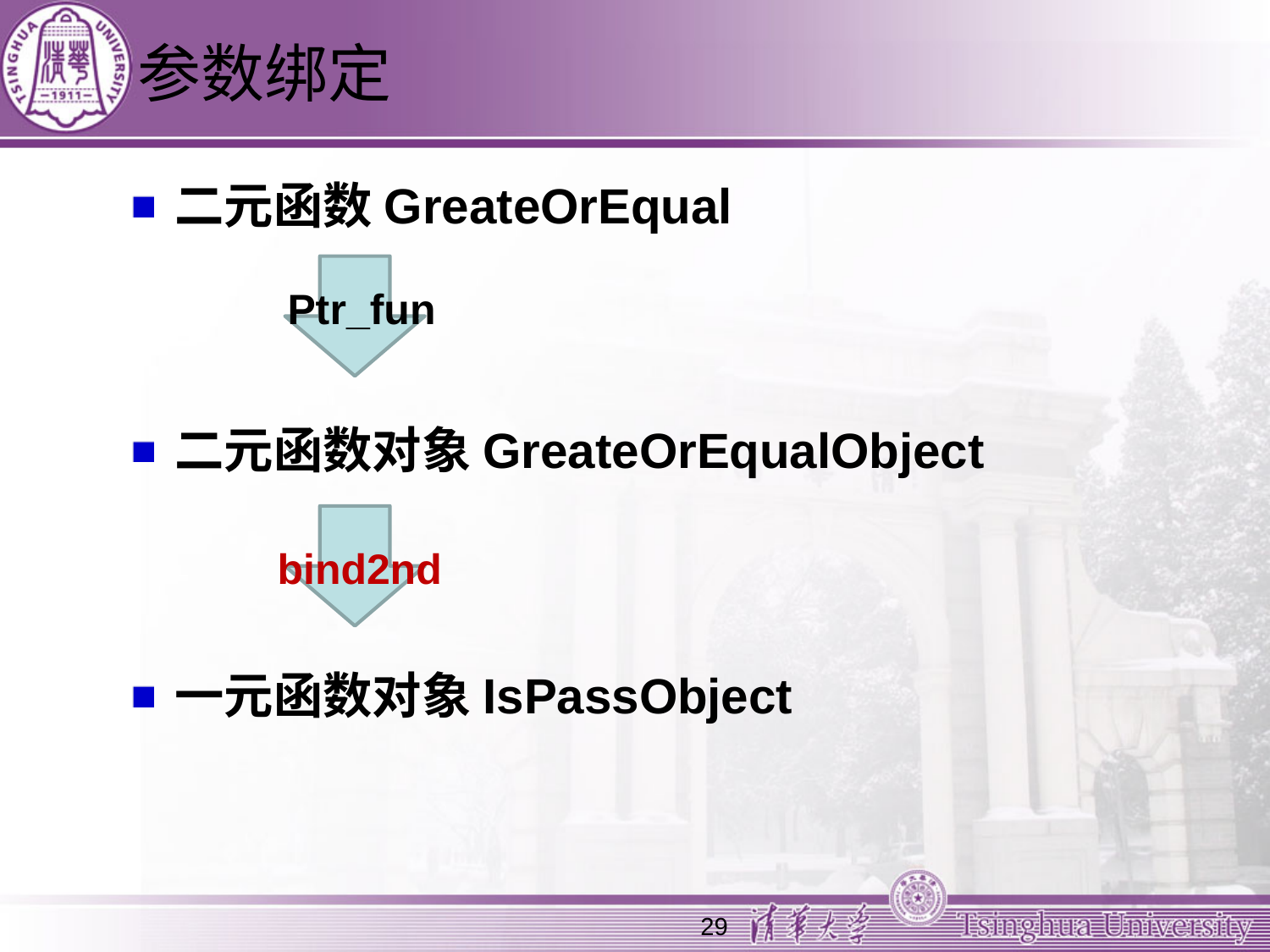

# 参数绑定
二元函数GreateOrEqual

二元函数对象GreateOrEqualObject

一元函数对象IsPassObject

Ptr_fun

bind2nd
29